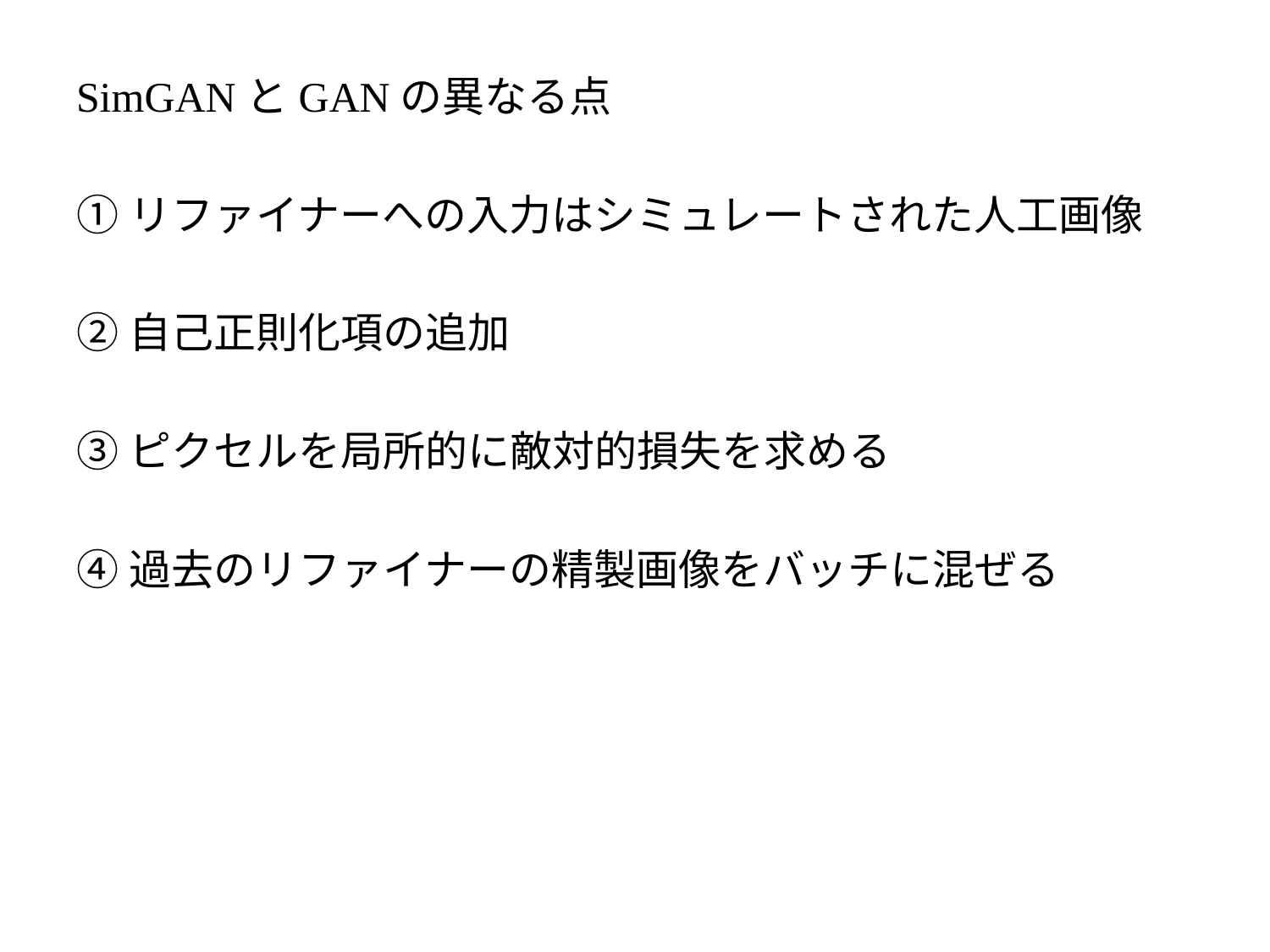

SimGANとGANの異なる点

①リファイナーへの入力はシミュレートされた人工画像

②自己正則化項の追加

③ピクセルを局所的に敵対的損失を求める

④過去のリファイナーの精製画像をバッチに混ぜる